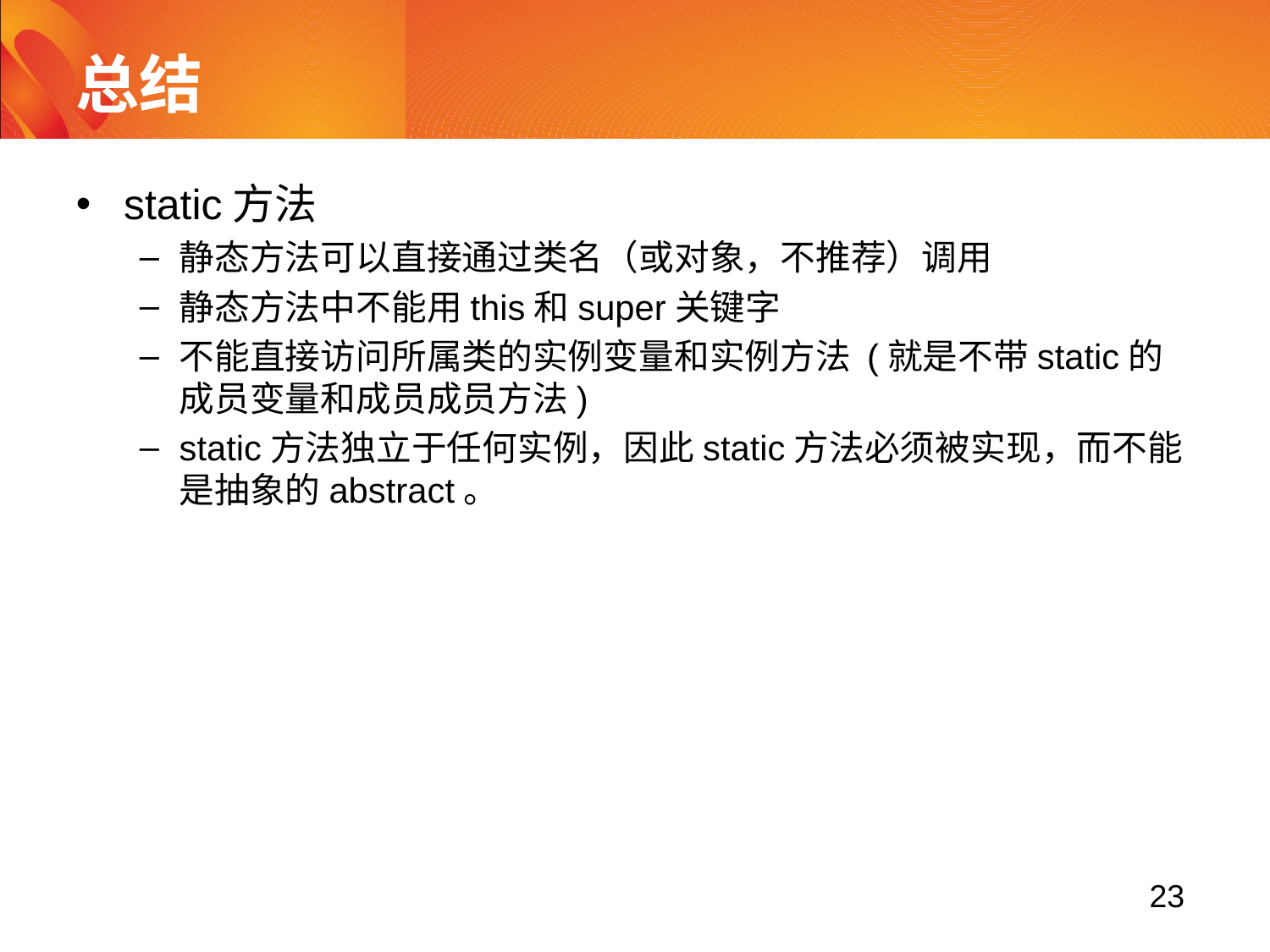

# 总结
static方法
静态方法可以直接通过类名（或对象，不推荐）调用
静态方法中不能用this和super关键字
不能直接访问所属类的实例变量和实例方法 (就是不带static的成员变量和成员成员方法)
static方法独立于任何实例，因此static方法必须被实现，而不能是抽象的abstract。